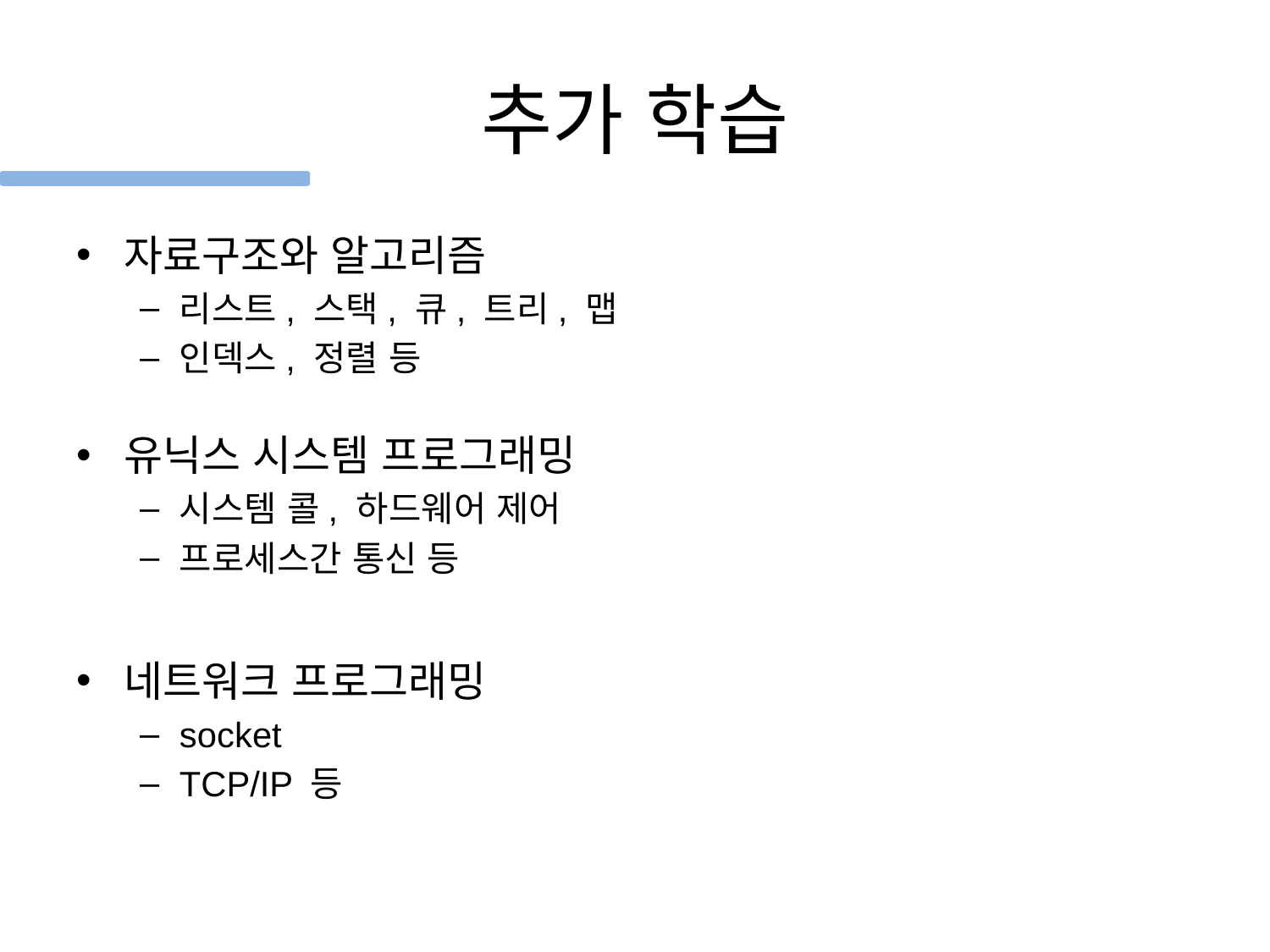

# 추가 학습

자료구조와 알고리즘
리스트, 스택, 큐, 트리, 맵
인덱스, 정렬 등
유닉스 시스템 프로그래밍
시스템 콜, 하드웨어 제어
프로세스간 통신 등

네트워크 프로그래밍
socket
TCP/IP 등